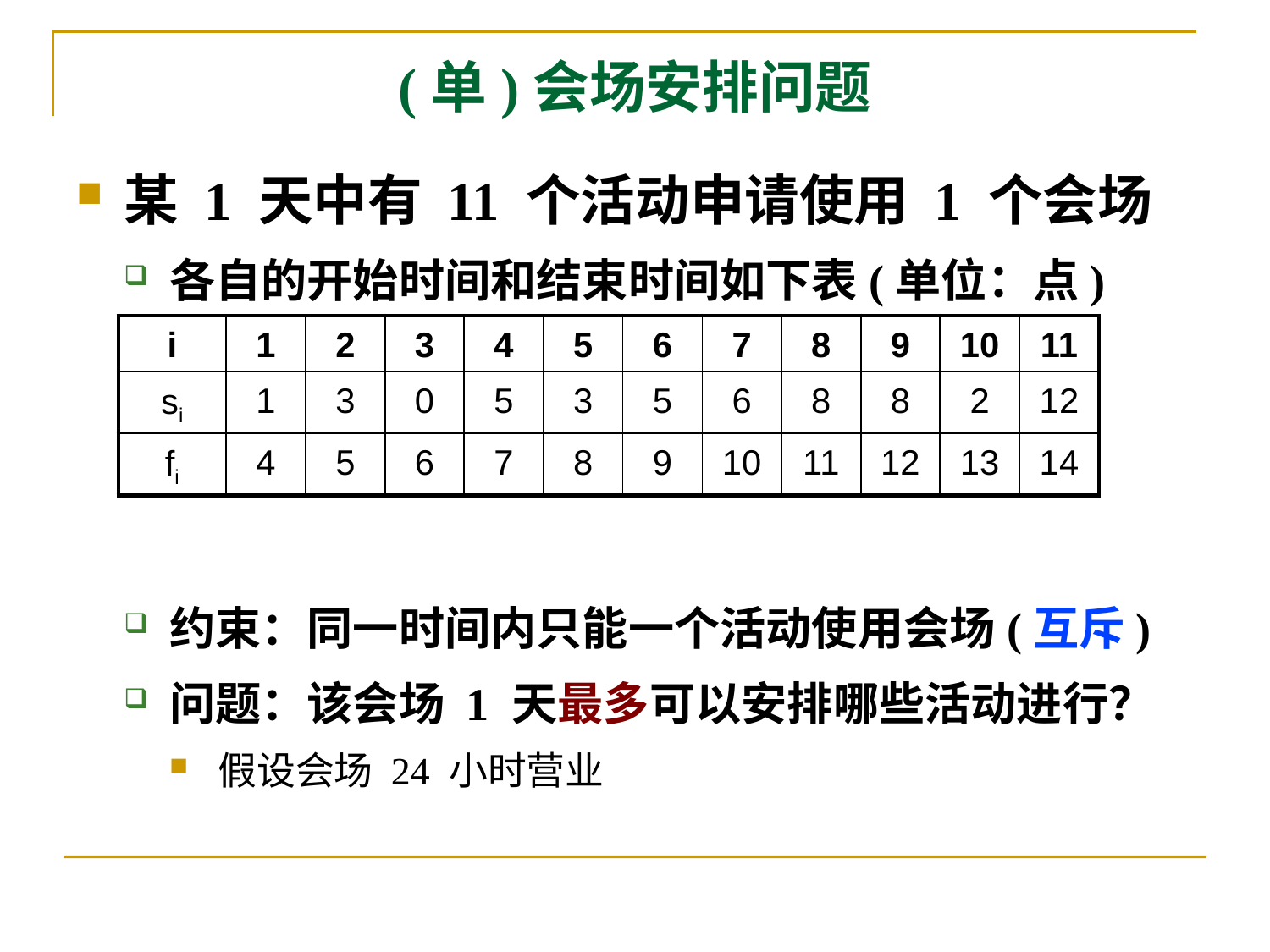

# (单)会场安排问题
某 1 天中有 11 个活动申请使用 1 个会场
各自的开始时间和结束时间如下表(单位：点)

约束：同一时间内只能一个活动使用会场(互斥)
问题：该会场 1 天最多可以安排哪些活动进行？
假设会场 24 小时营业
| i | 1 | 2 | 3 | 4 | 5 | 6 | 7 | 8 | 9 | 10 | 11 |
| --- | --- | --- | --- | --- | --- | --- | --- | --- | --- | --- | --- |
| si | 1 | 3 | 0 | 5 | 3 | 5 | 6 | 8 | 8 | 2 | 12 |
| fi | 4 | 5 | 6 | 7 | 8 | 9 | 10 | 11 | 12 | 13 | 14 |